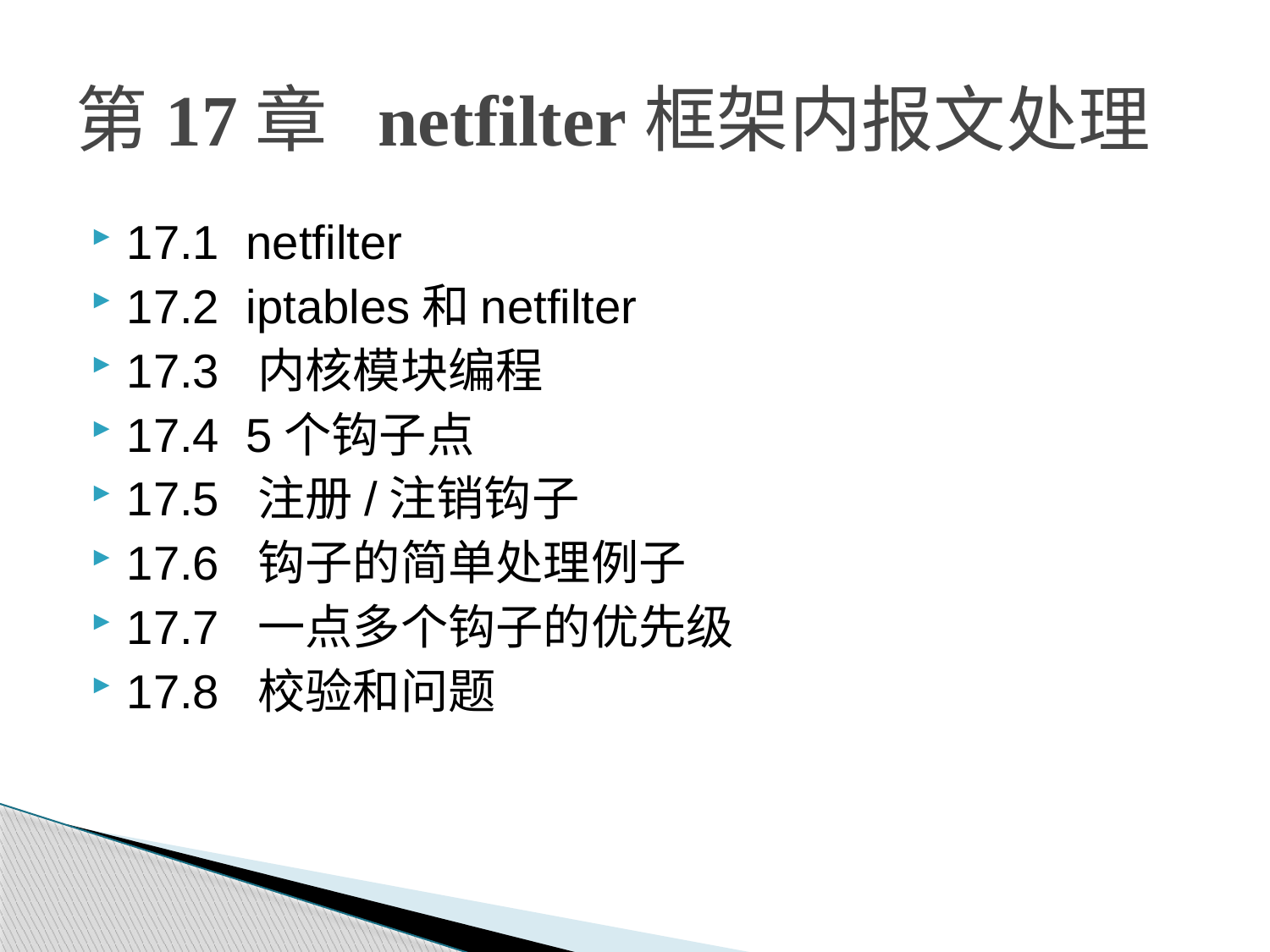

# 第17章  netfilter框架内报文处理
17.1  netfilter
17.2  iptables和netfilter
17.3  内核模块编程
17.4  5个钩子点
17.5  注册/注销钩子
17.6  钩子的简单处理例子
17.7  一点多个钩子的优先级
17.8  校验和问题